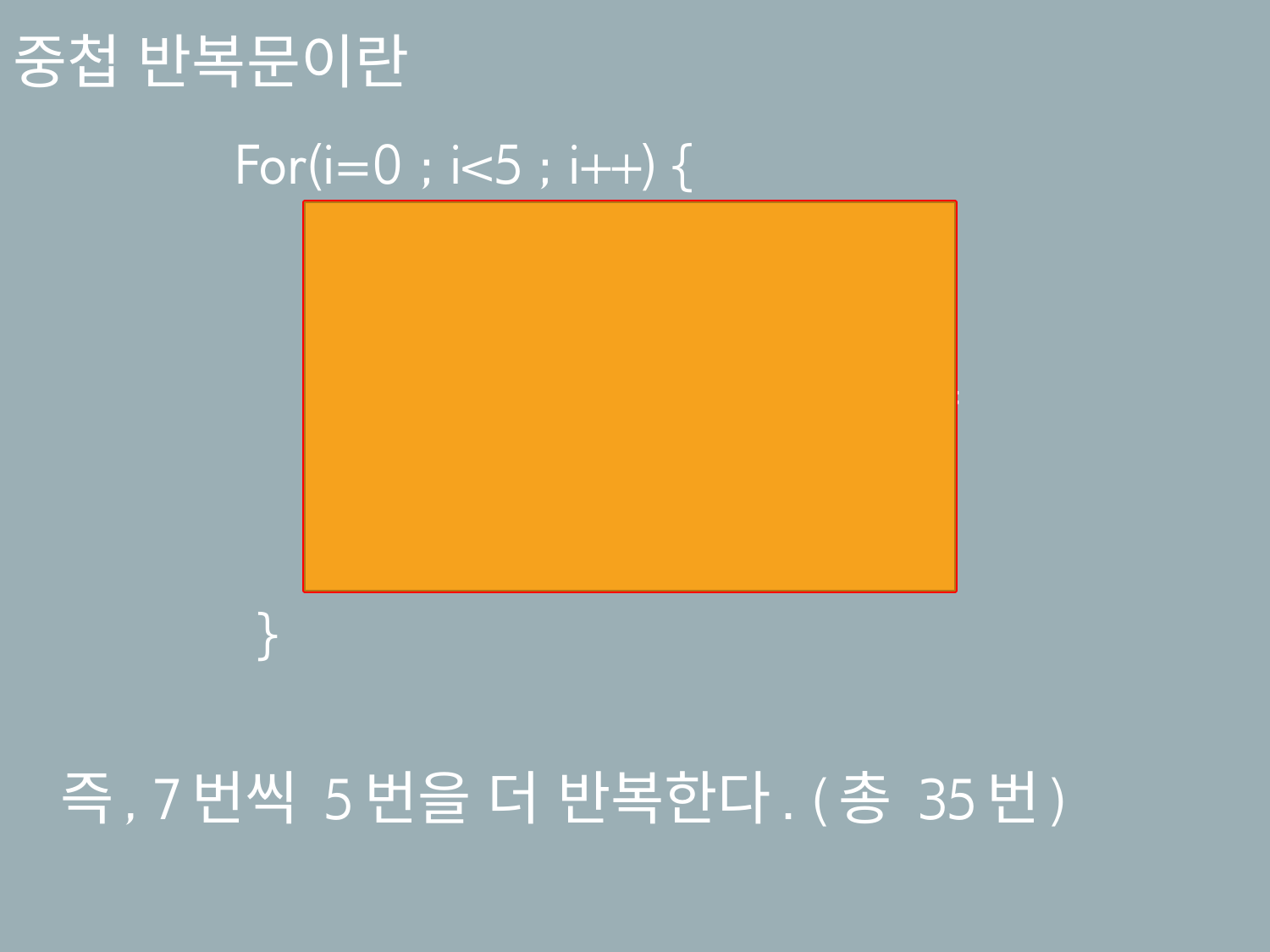

중첩 반복문이란
For(i=0 ; i<5 ; i++) {

For(j=0 ; j<7 ; j++) {
======문장======
}
}
즉, 7번씩 5번을 더 반복한다. (총 35번)